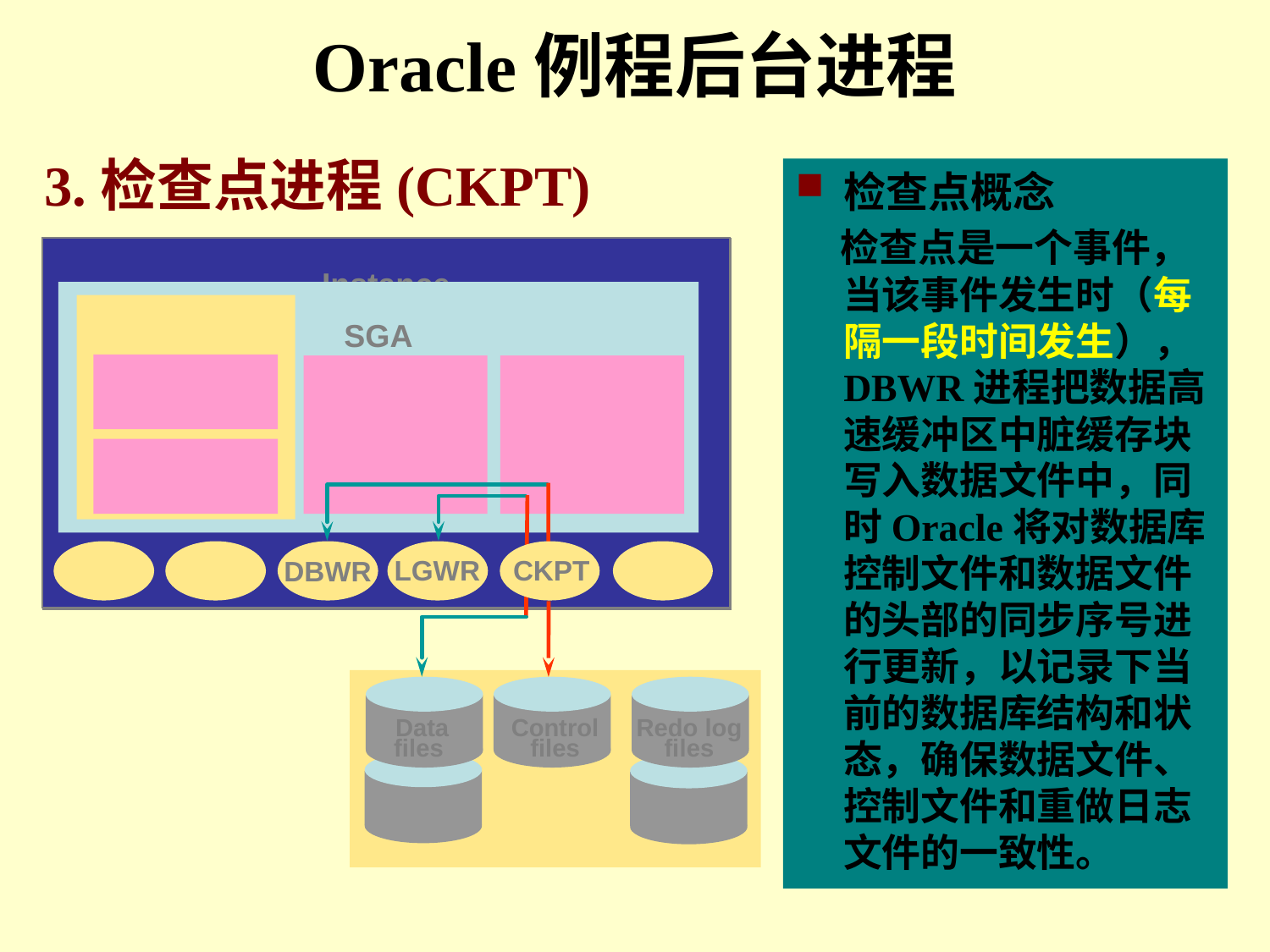

# Oracle例程后台进程
3.检查点进程(CKPT)
检查点概念
    检查点是一个事件，当该事件发生时（每隔一段时间发生），DBWR进程把数据高速缓冲区中脏缓存块写入数据文件中，同时Oracle将对数据库控制文件和数据文件的头部的同步序号进行更新，以记录下当前的数据库结构和状态，确保数据文件、控制文件和重做日志文件的一致性。
Instance

Instance

SGA

Redo Log
Buffer

LGWR

DWW0

SGA

DBWR

LGWR
CKPT

Data files
Control files
Redo log files

47